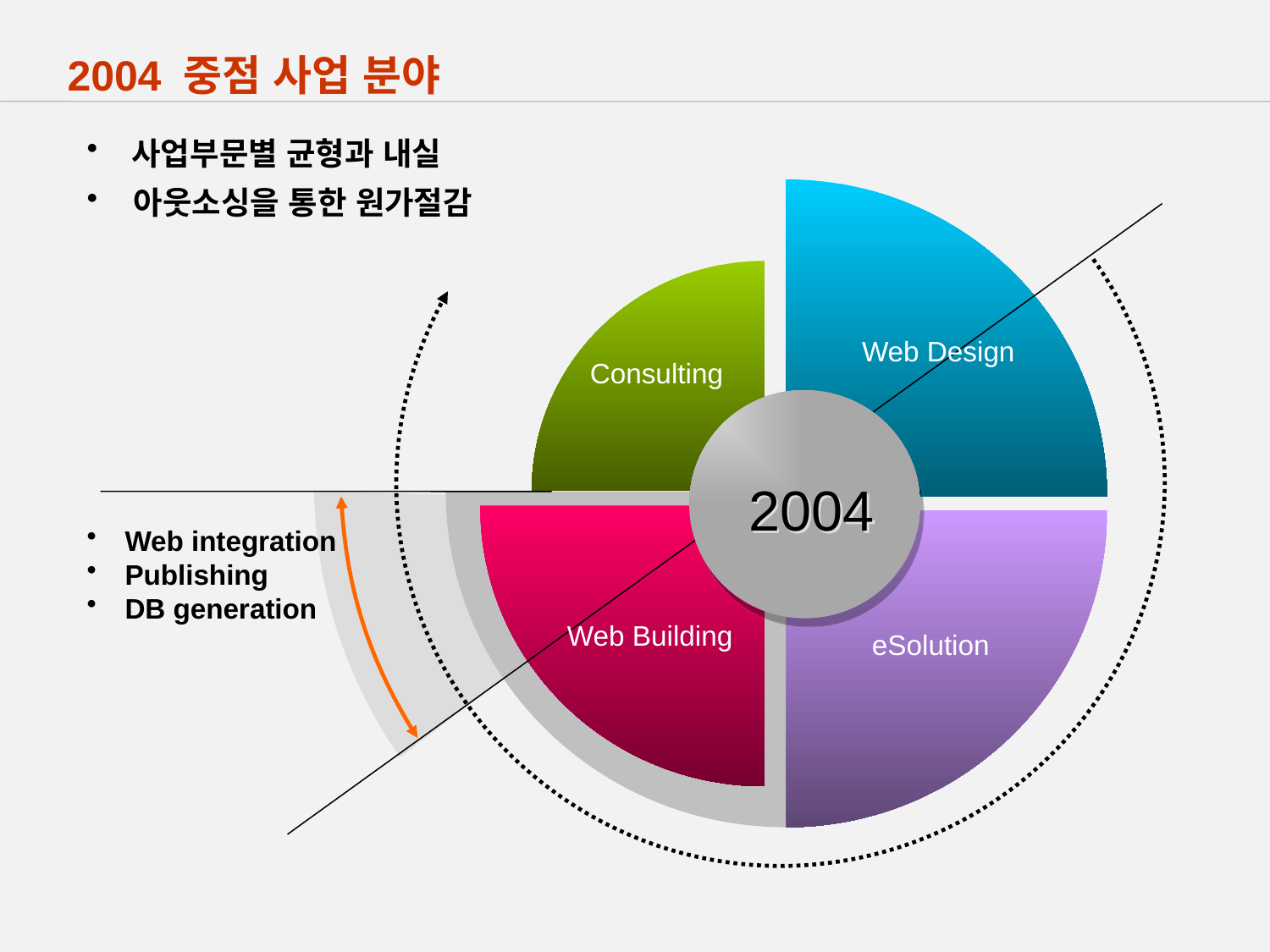

2004 중점 사업 분야

 사업부문별 균형과 내실
 아웃소싱을 통한 원가절감

Web Design
Consulting

2004

 Web integration
 Publishing
 DB generation
Web Building
eSolution